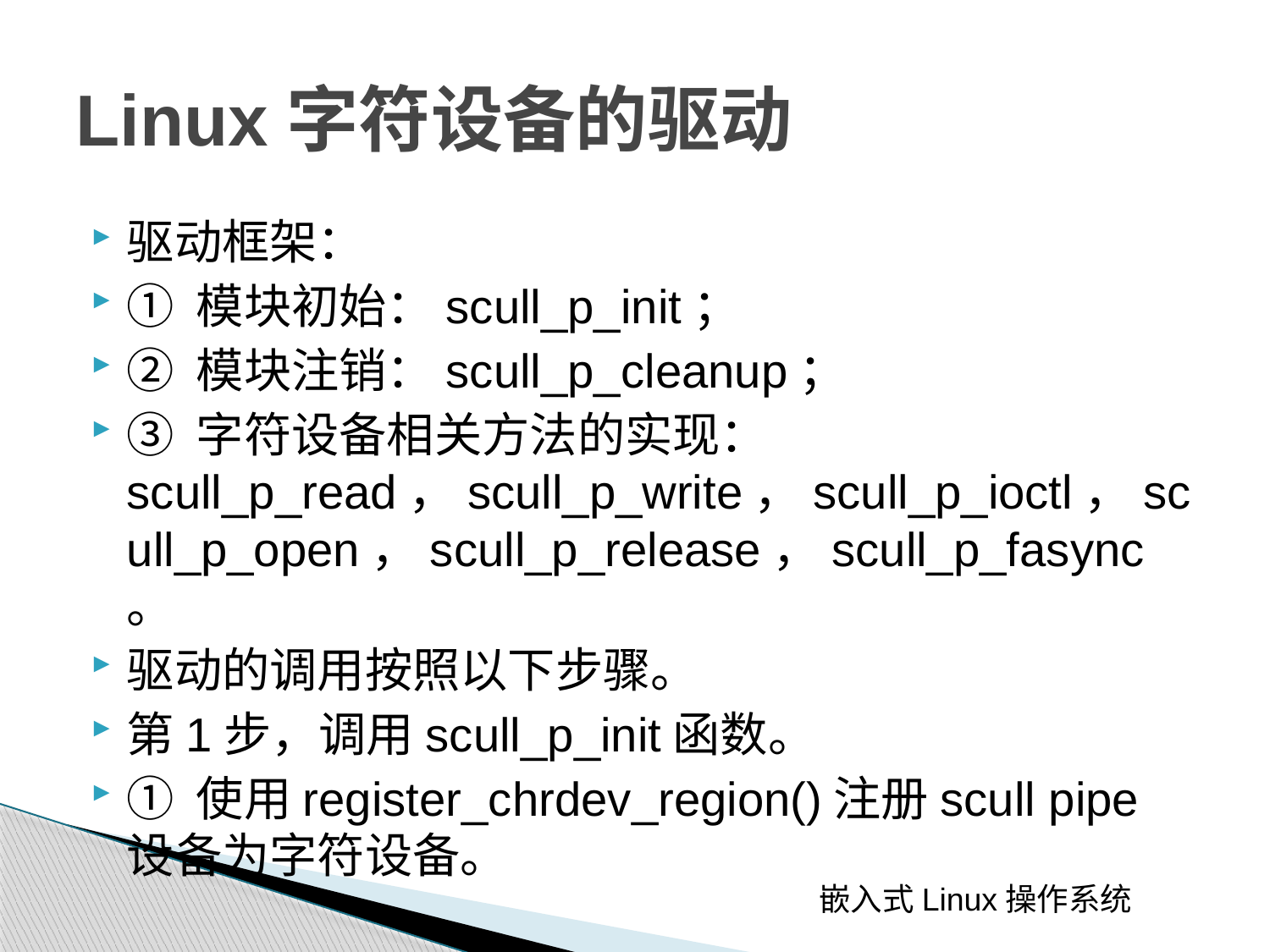

# Linux字符设备的驱动
驱动框架：
① 模块初始：scull_p_init；
② 模块注销：scull_p_cleanup；
③ 字符设备相关方法的实现：scull_p_read，scull_p_write，scull_p_ioctl，scull_p_open，scull_p_release，scull_p_fasync。
驱动的调用按照以下步骤。
第1步，调用scull_p_init函数。
① 使用register_chrdev_region()注册scull pipe设备为字符设备。

         嵌入式Linux操作系统